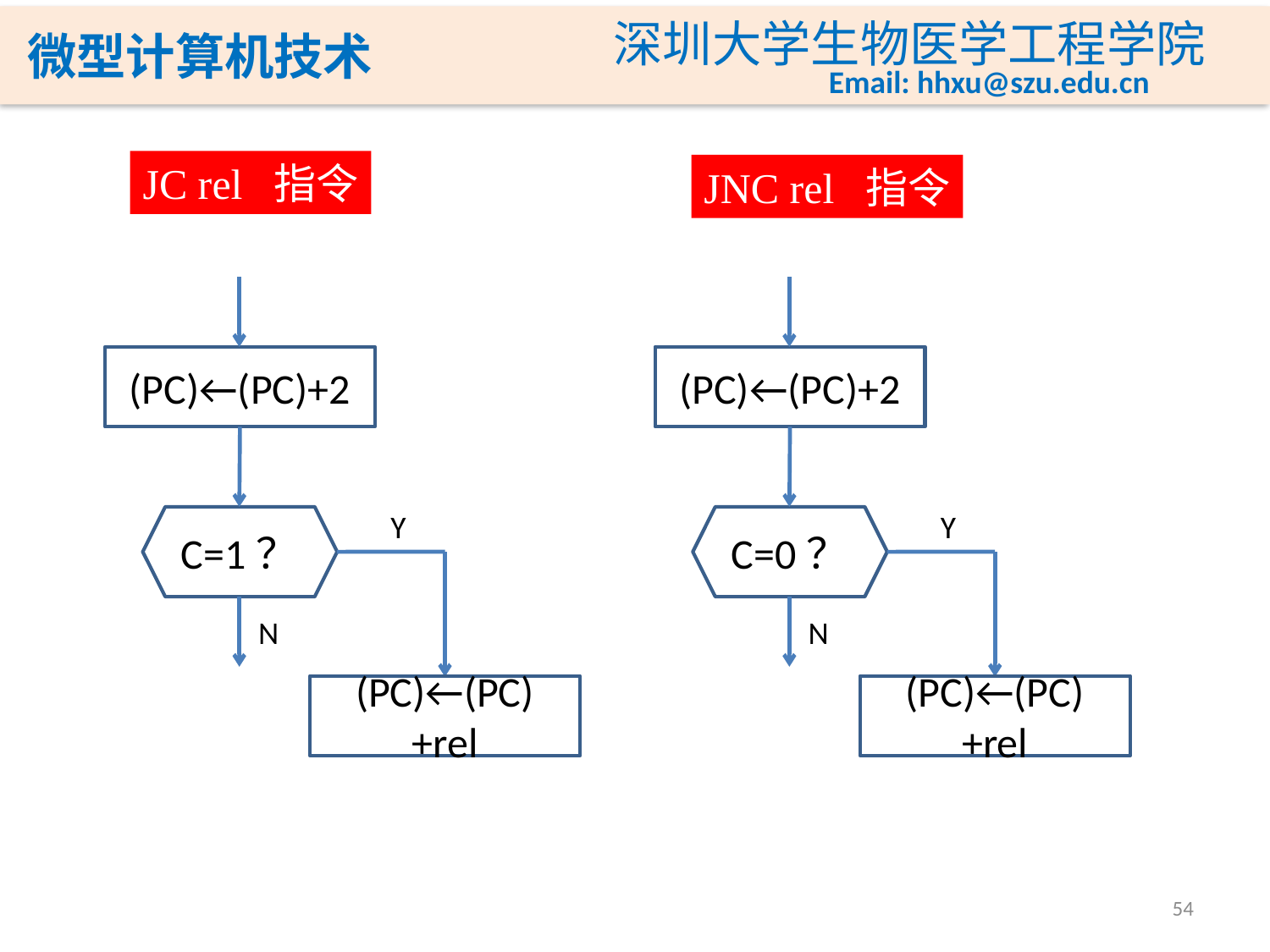

JC rel  指令
JNC rel  指令
(PC)←(PC)+2
(PC)←(PC)+2
Y
Y
C=1？
C=0？
N
N
(PC)←(PC)+rel
(PC)←(PC)+rel
54